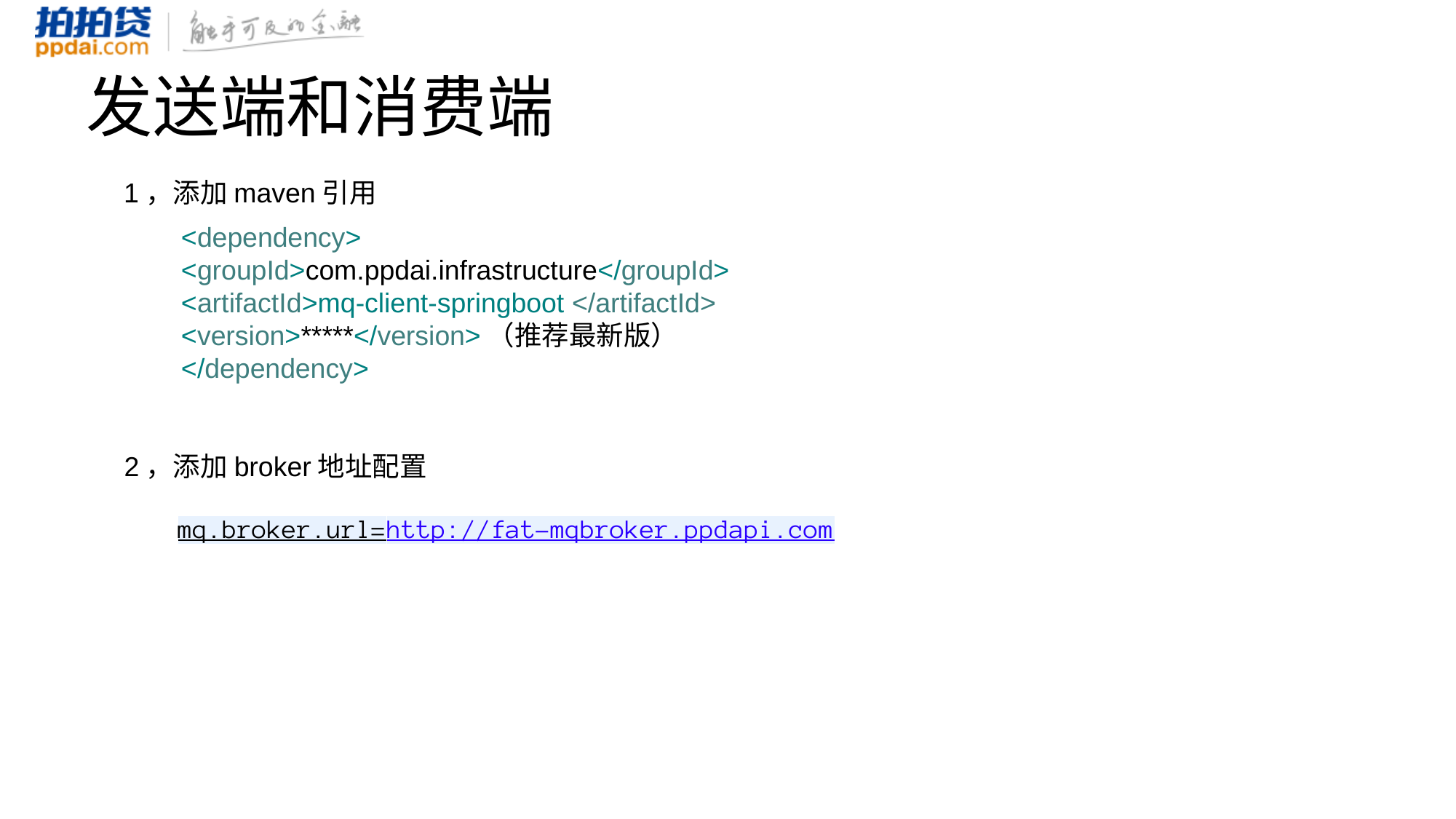

# 发送端和消费端
1，添加maven引用
<dependency>
<groupId>com.ppdai.infrastructure</groupId>
<artifactId>mq-client-springboot </artifactId>
<version>*****</version>（推荐最新版）
</dependency>
2，添加broker地址配置
mq.broker.url=http://fat-mqbroker.ppdapi.com